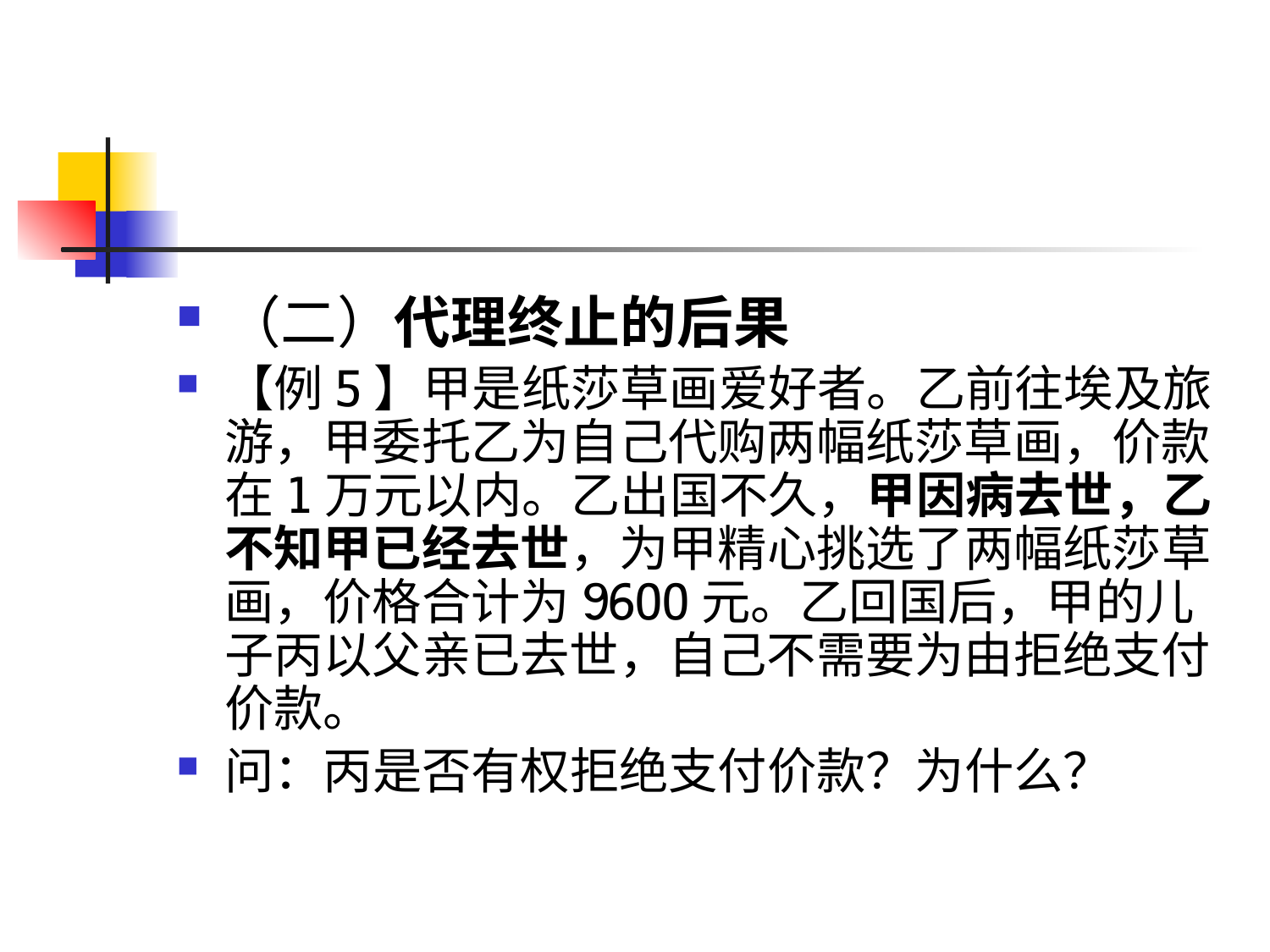

#
（二）代理终止的后果
【例5】甲是纸莎草画爱好者。乙前往埃及旅游，甲委托乙为自己代购两幅纸莎草画，价款在1万元以内。乙出国不久，甲因病去世，乙不知甲已经去世，为甲精心挑选了两幅纸莎草画，价格合计为9600元。乙回国后，甲的儿子丙以父亲已去世，自己不需要为由拒绝支付价款。
问：丙是否有权拒绝支付价款？为什么？